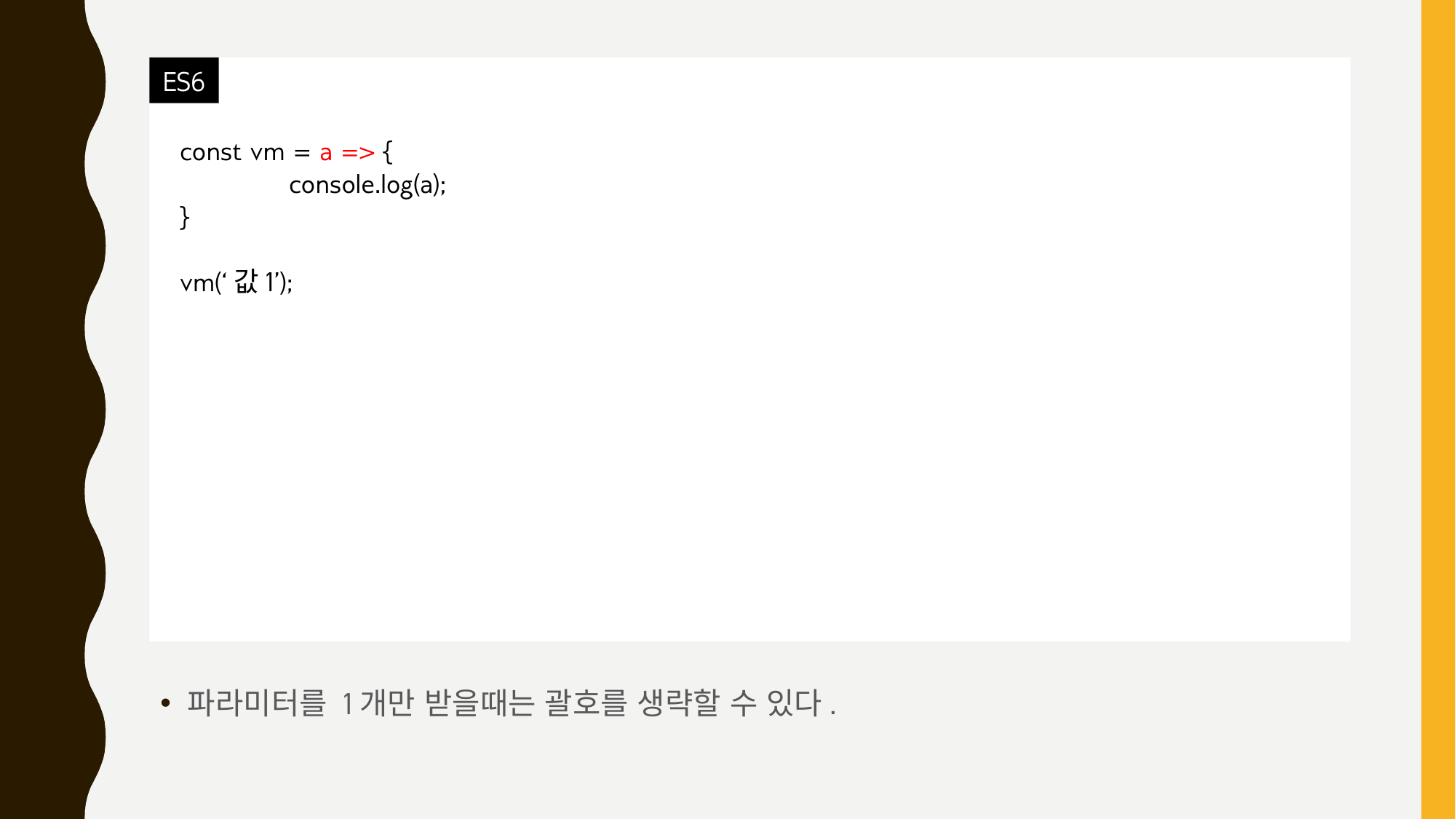

ES6
const vm = a => {
	console.log(a);
}

vm(‘값1’);

파라미터를 1개만 받을때는 괄호를 생략할 수 있다.